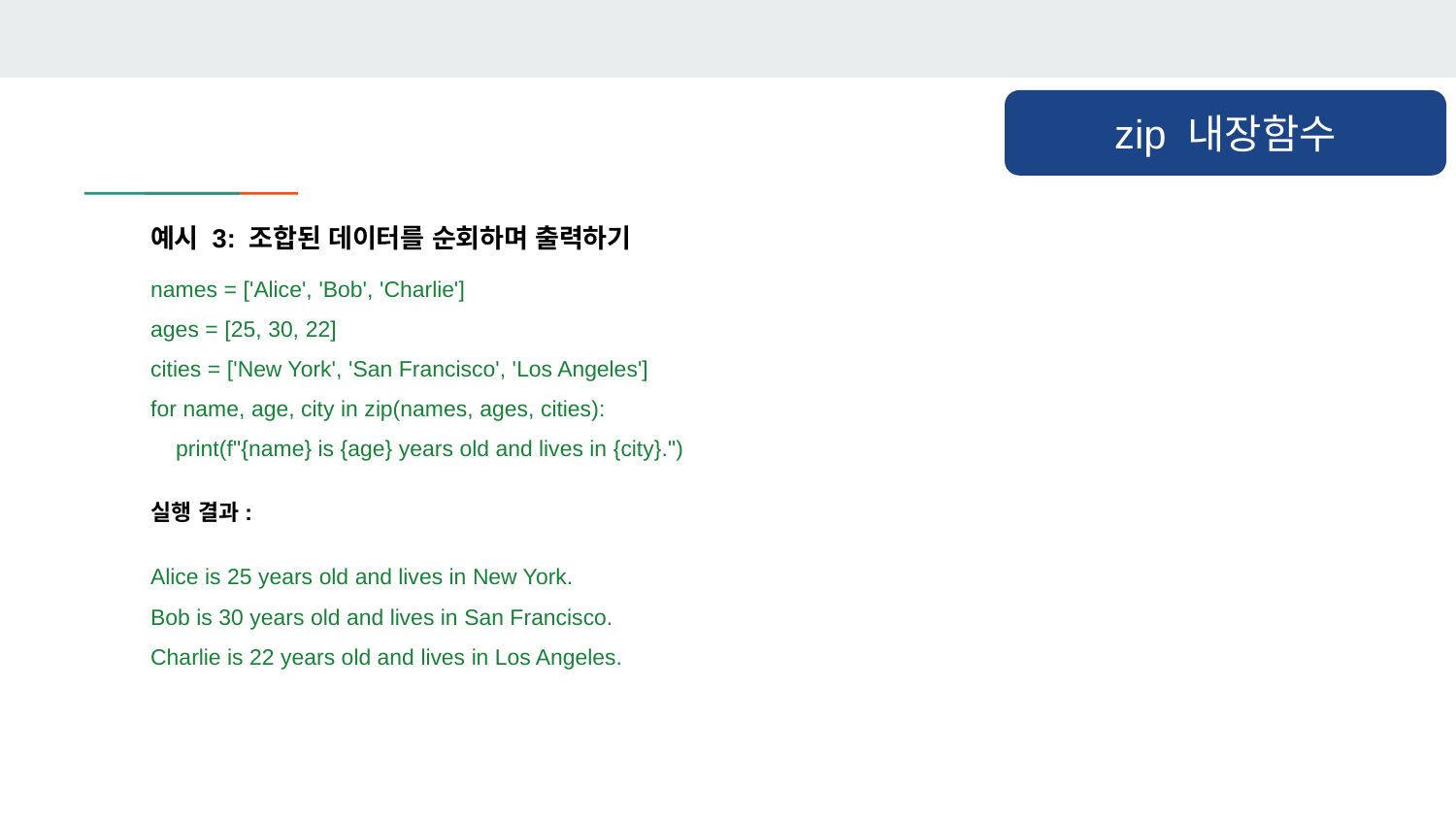

zip 내장함수
예시 3: 조합된 데이터를 순회하며 출력하기
names = ['Alice', 'Bob', 'Charlie']
ages = [25, 30, 22]
cities = ['New York', 'San Francisco', 'Los Angeles']
for name, age, city in zip(names, ages, cities):
    print(f"{name} is {age} years old and lives in {city}.")
실행 결과:
Alice is 25 years old and lives in New York.
Bob is 30 years old and lives in San Francisco.
Charlie is 22 years old and lives in Los Angeles.